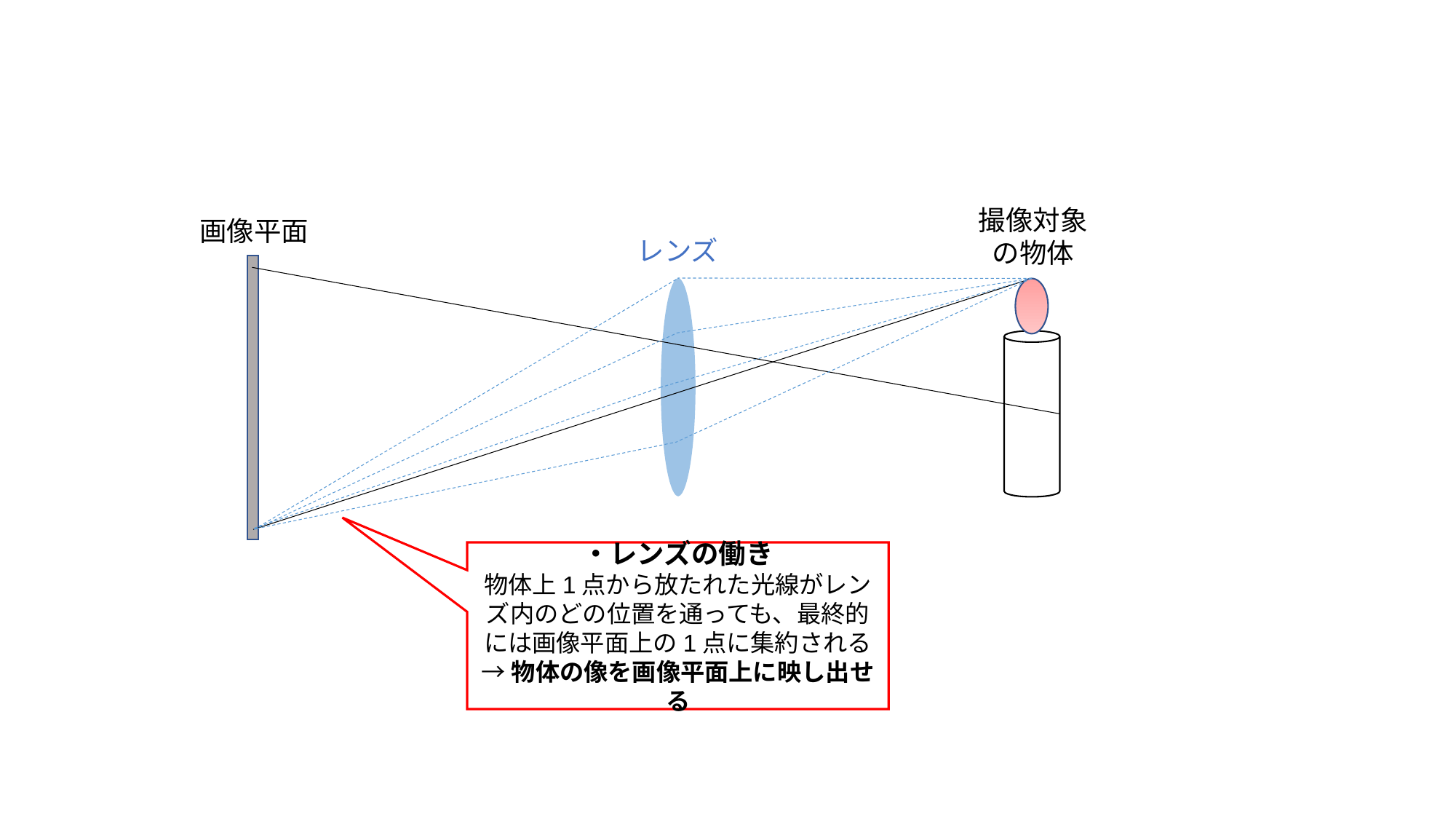

撮像対象の物体
画像平面
レンズ

・レンズの働き
物体上1点から放たれた光線がレンズ内のどの位置を通っても、最終的には画像平面上の1点に集約される
→物体の像を画像平面上に映し出せる